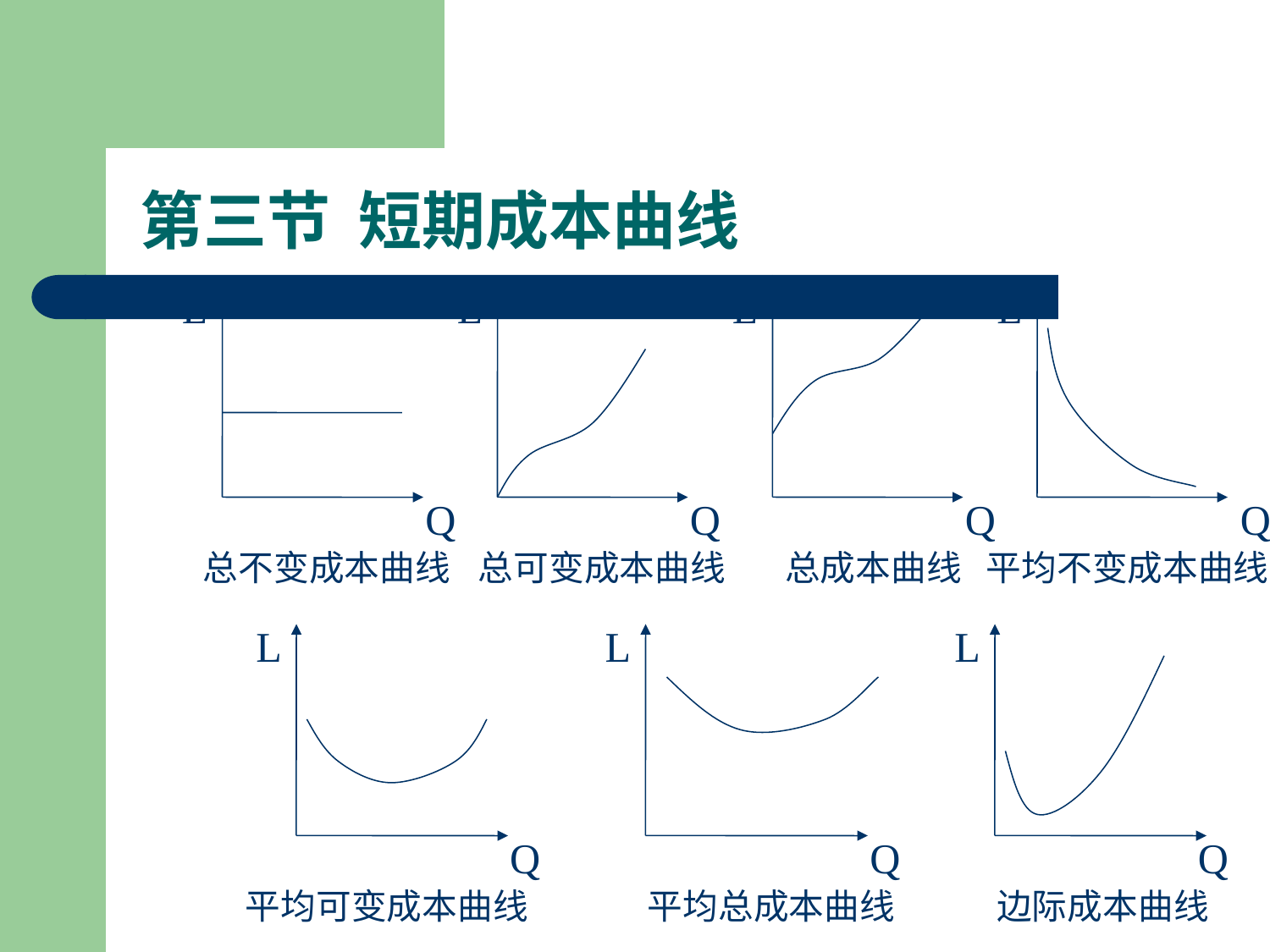

# 第三节  短期成本曲线
L
L
L

L

Q
Q
Q
Q

总不变成本曲线
总可变成本曲线
总成本曲线
平均不变成本曲线
L
L
L

Q
Q
Q

平均可变成本曲线
平均总成本曲线
边际成本曲线